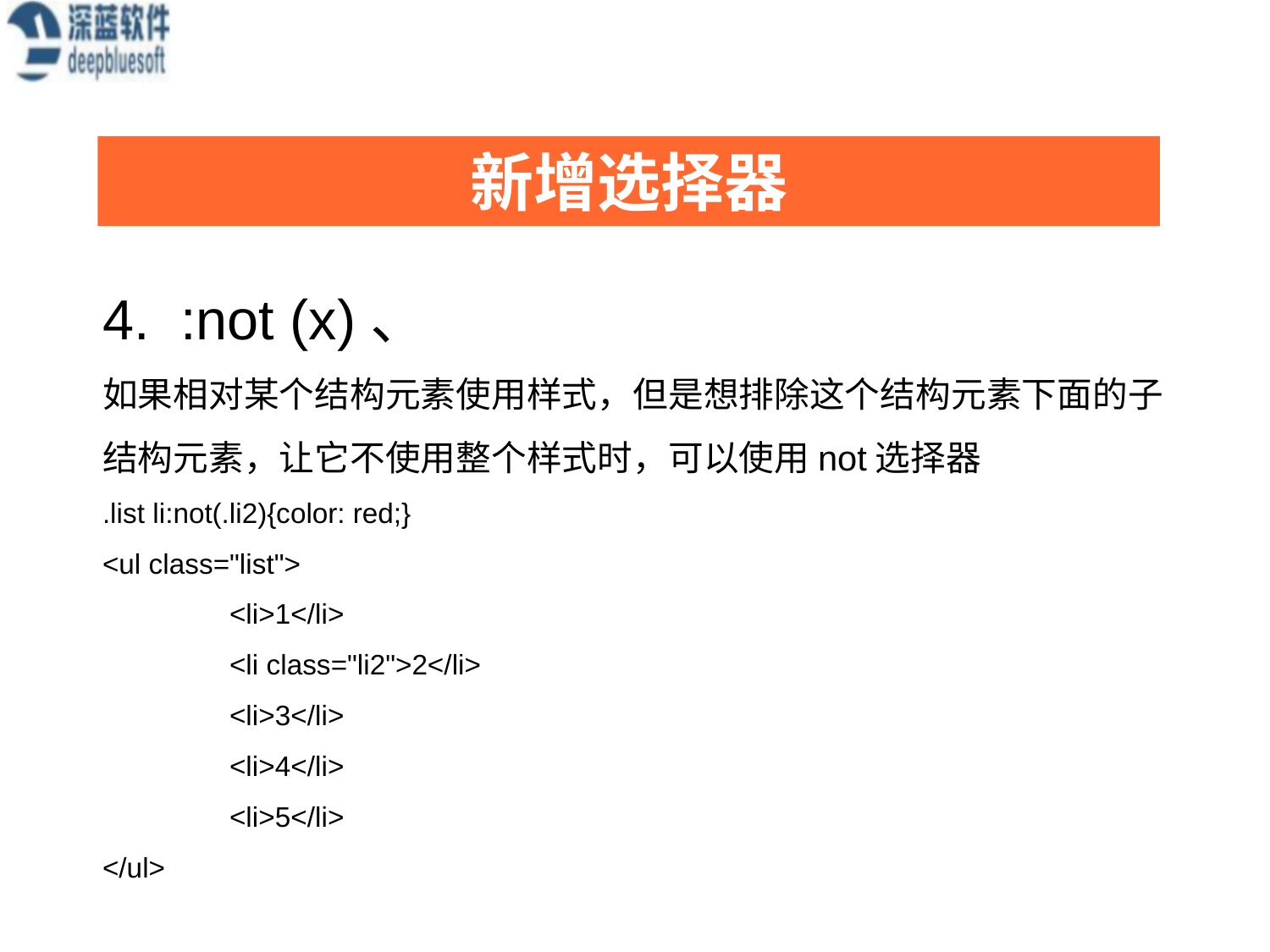

新增选择器

4.  :not (x)、
如果相对某个结构元素使用样式，但是想排除这个结构元素下面的子结构元素，让它不使用整个样式时，可以使用not选择器
.list li:not(.li2){color: red;}
<ul class="list">
	<li>1</li>
	<li class="li2">2</li>
	<li>3</li>
	<li>4</li>
	<li>5</li>
</ul>